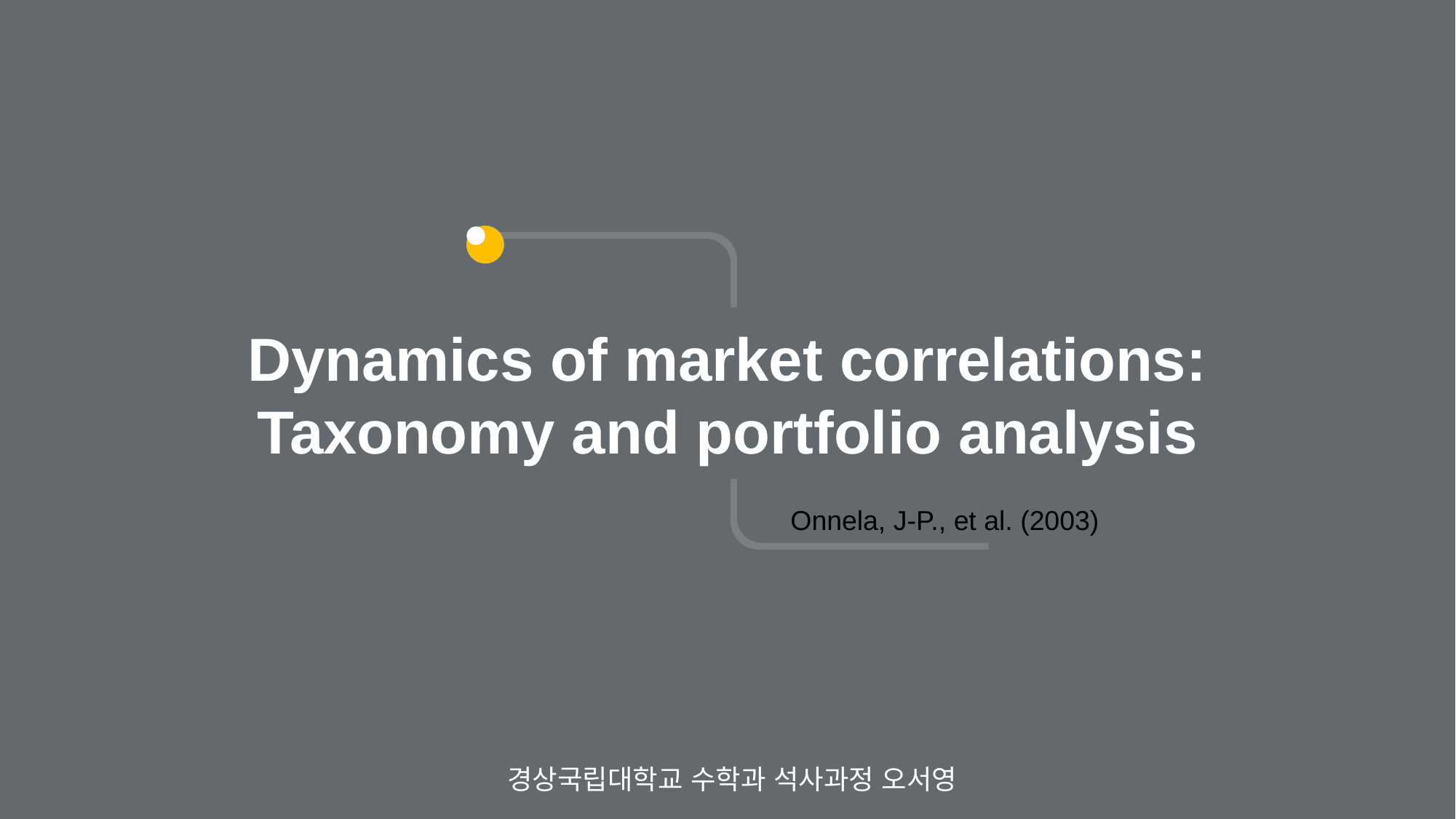

Dynamics of market correlations: Taxonomy and portfolio analysis
Onnela, J-P., et al. (2003)
경상국립대학교 수학과 석사과정 오서영